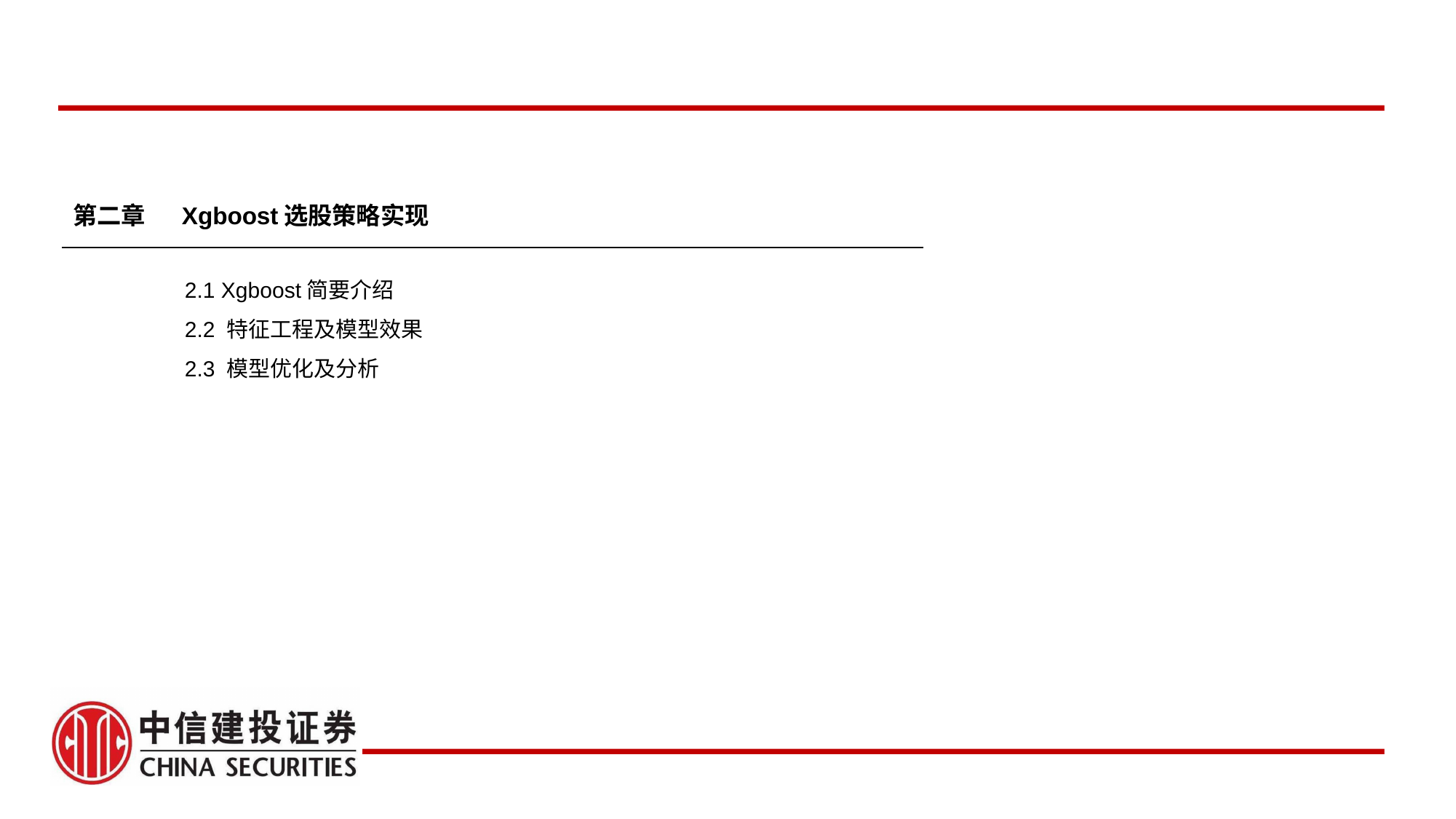

| 第二章 | Xgboost选股策略实现 |
| --- | --- |
|  |  |
|  |  |
2.1 Xgboost简要介绍
2.2 特征工程及模型效果
2.3 模型优化及分析